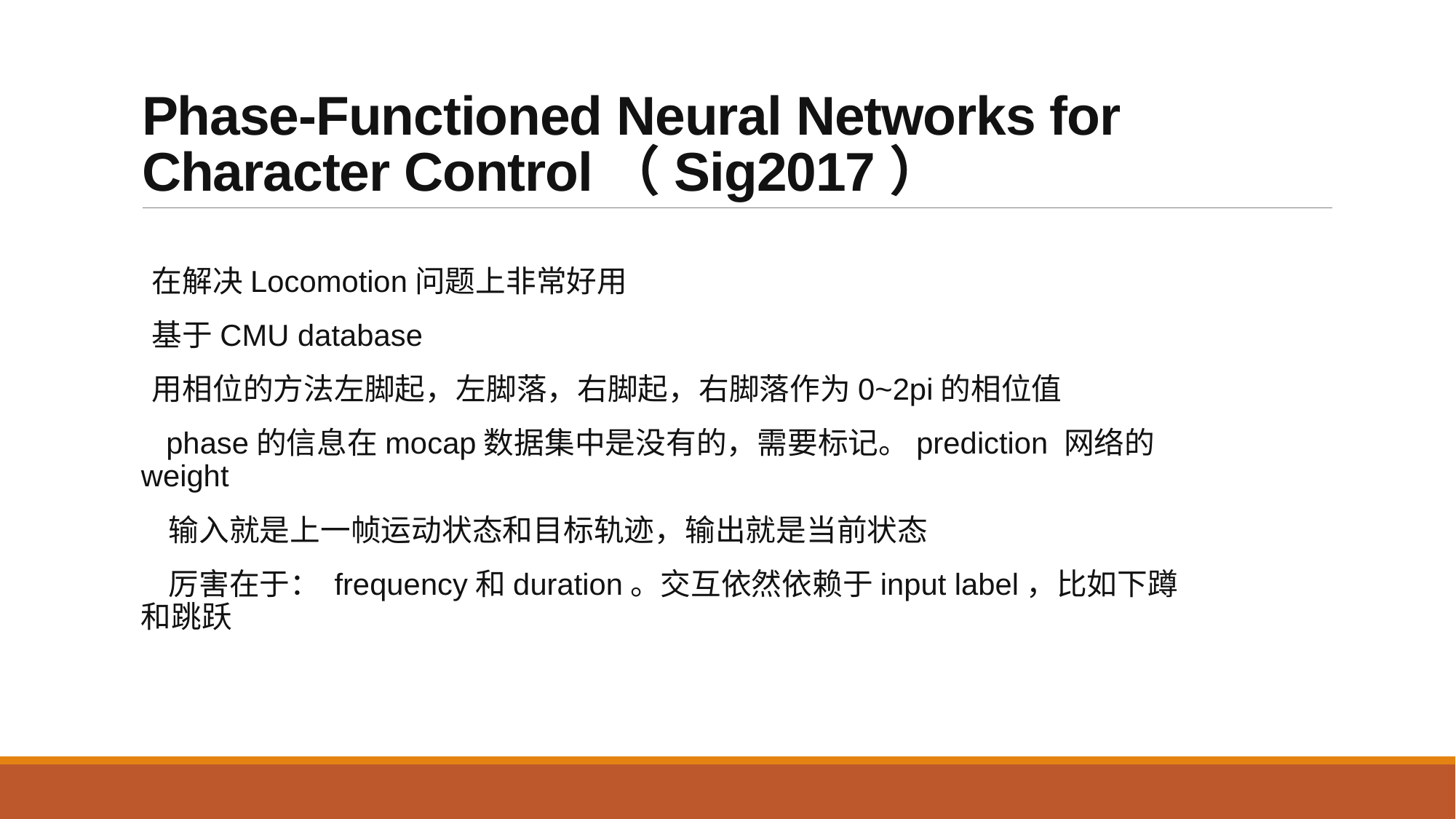

# Phase-Functioned Neural Networks for Character Control（Sig2017）
在解决Locomotion问题上非常好用
基于CMU database
用相位的方法左脚起，左脚落，右脚起，右脚落作为0~2pi的相位值
   phase的信息在mocap数据集中是没有的，需要标记。prediction 网络的weight
   输入就是上一帧运动状态和目标轨迹，输出就是当前状态
   厉害在于： frequency和duration。交互依然依赖于input label，比如下蹲和跳跃